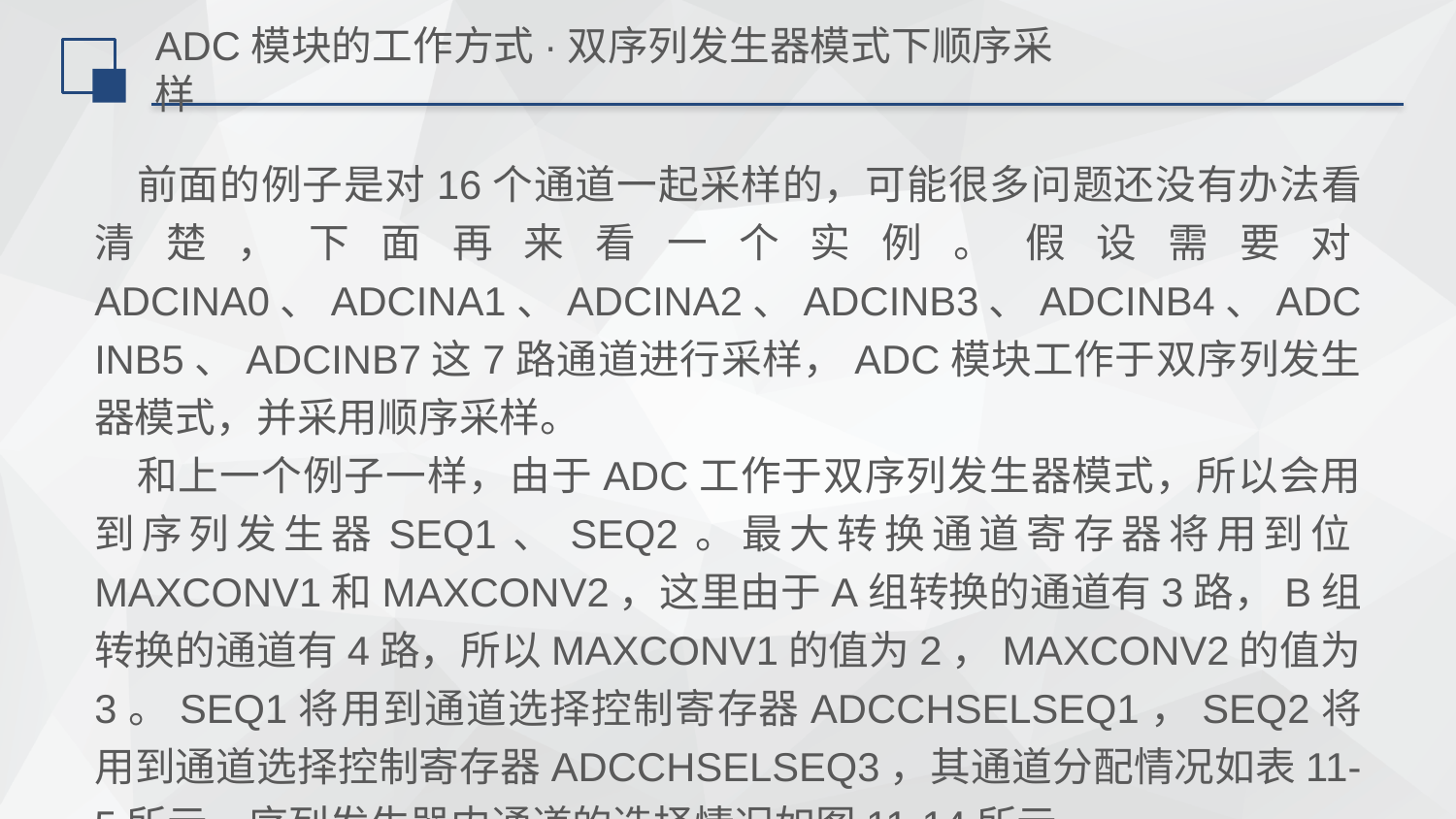

# ADC模块的工作方式·双序列发生器模式下顺序采样
前面的例子是对16个通道一起采样的，可能很多问题还没有办法看清楚，下面再来看一个实例。假设需要对ADCINA0、ADCINA1、ADCINA2、ADCINB3、ADCINB4、ADCINB5、ADCINB7这7路通道进行采样，ADC模块工作于双序列发生器模式，并采用顺序采样。
和上一个例子一样，由于ADC工作于双序列发生器模式，所以会用到序列发生器SEQ1、SEQ2。最大转换通道寄存器将用到位MAXCONV1和MAXCONV2，这里由于A组转换的通道有3路，B组转换的通道有4路，所以MAXCONV1的值为2，MAXCONV2的值为3。SEQ1将用到通道选择控制寄存器ADCCHSELSEQ1，SEQ2将用到通道选择控制寄存器ADCCHSELSEQ3，其通道分配情况如表11-5所示。序列发生器内通道的选择情况如图11-14所示。